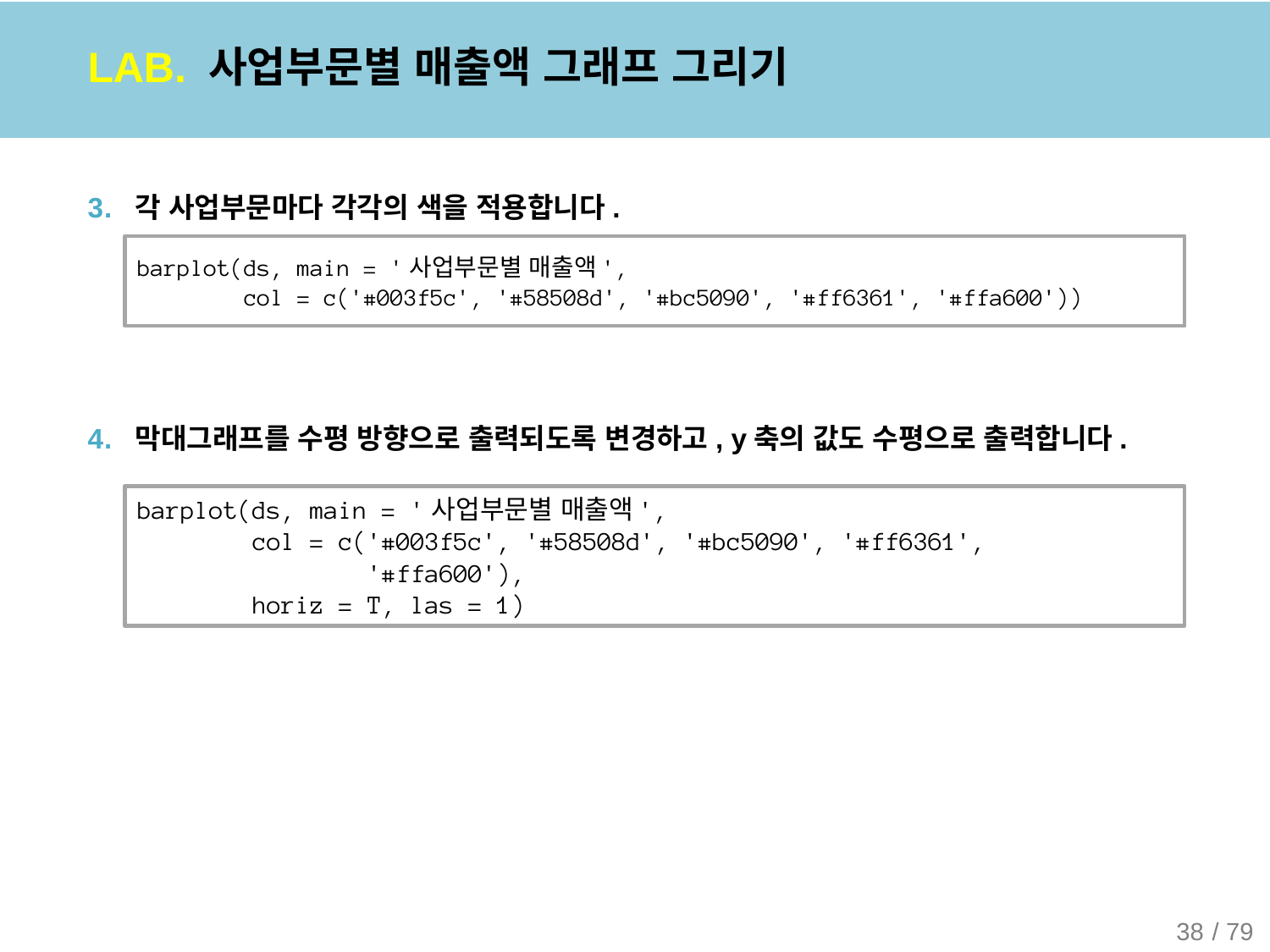

# LAB. 사업부문별 매출액 그래프 그리기
각 사업부문마다 각각의 색을 적용합니다.

막대그래프를 수평 방향으로 출력되도록 변경하고, y축의 값도 수평으로 출력합니다.

barplot(ds, main = '사업부문별 매출액',
        col = c('#003f5c', '#58508d', '#bc5090', '#ff6361', '#ffa600'))
barplot(ds, main = '사업부문별 매출액',
        col = c('#003f5c', '#58508d', '#bc5090', '#ff6361',
                '#ffa600'),
        horiz = T, las = 1)